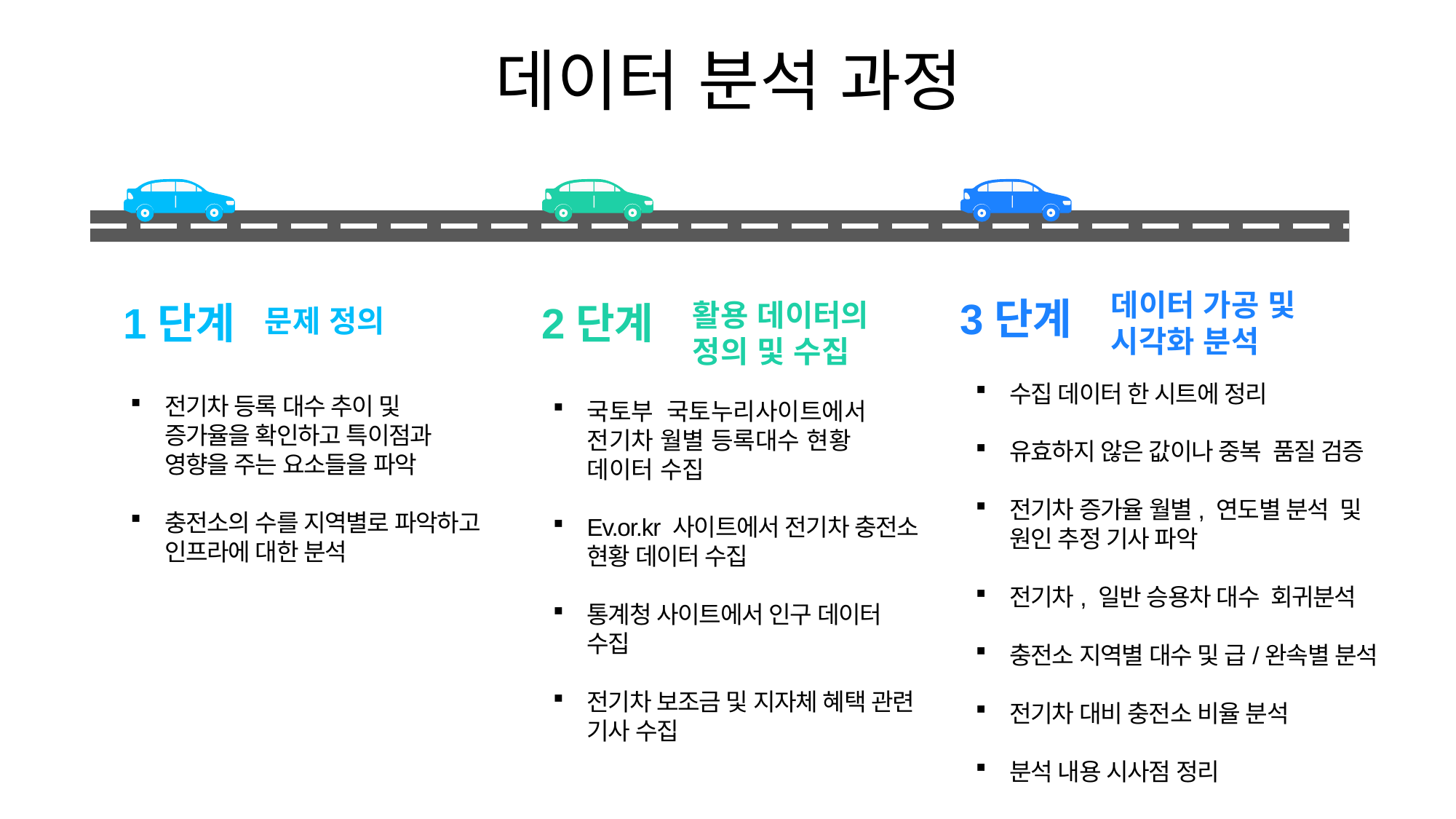

데이터 분석 과정

문제 정의
전기차 등록 대수 추이 및 증가율을 확인하고 특이점과 영향을 주는 요소들을 파악

충전소의 수를 지역별로 파악하고 인프라에 대한 분석
1단계
활용 데이터의 정의 및 수집
국토부  국토누리사이트에서 전기차 월별 등록대수 현황 데이터 수집

Ev.or.kr 사이트에서 전기차 충전소 현황 데이터 수집

통계청 사이트에서 인구 데이터 수집

전기차 보조금 및 지자체 혜택 관련 기사 수집
2단계
데이터 가공 및 시각화 분석
수집 데이터 한 시트에 정리

유효하지 않은 값이나 중복  품질 검증

전기차 증가율 월별, 연도별 분석  및 원인 추정 기사 파악

전기차, 일반 승용차 대수  회귀분석

충전소 지역별 대수 및 급/완속별 분석

전기차 대비 충전소 비율 분석

분석 내용 시사점 정리
3단계